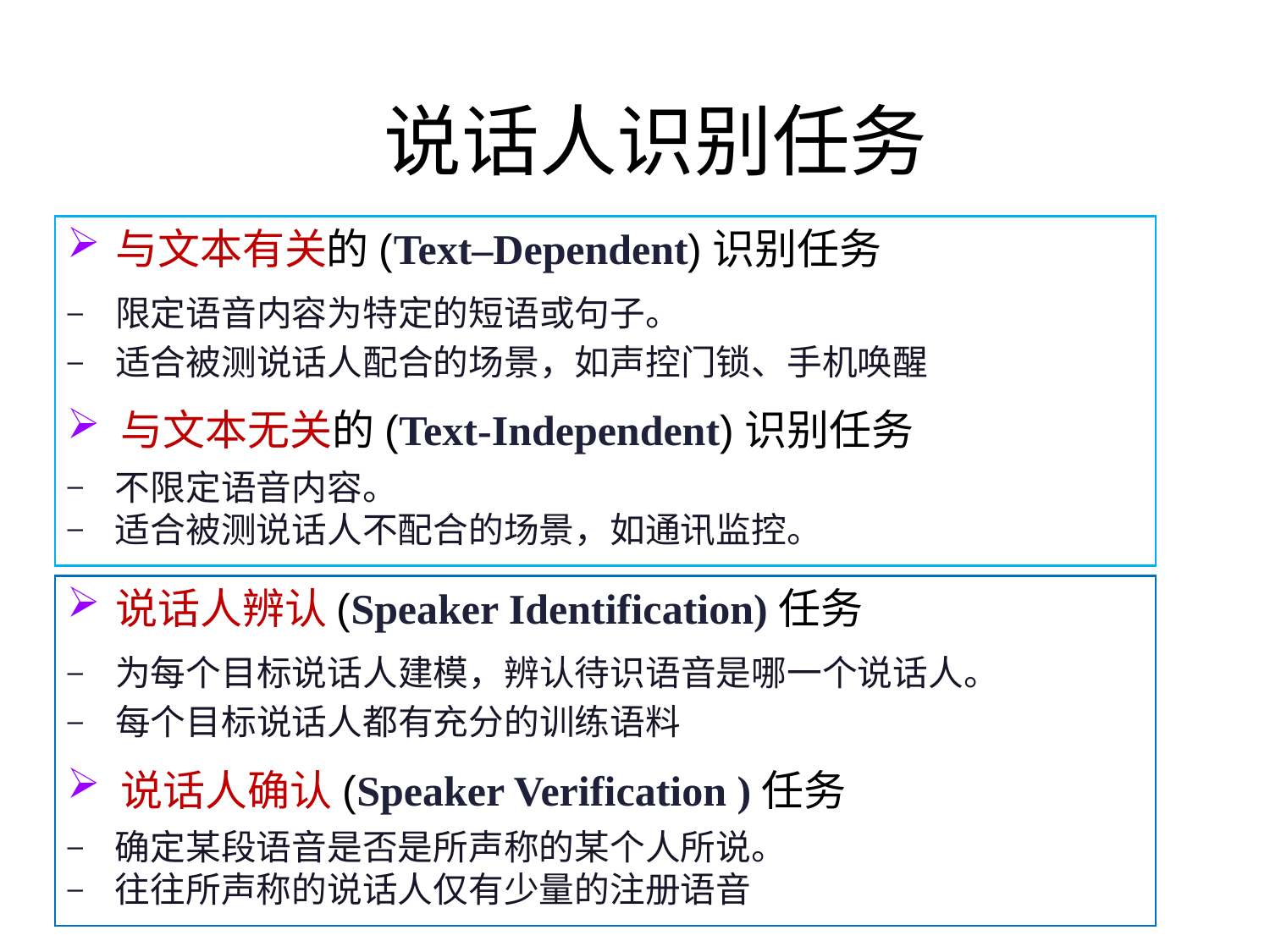

说话人识别任务
与文本有关的(Text–Dependent)识别任务
限定语音内容为特定的短语或句子。
适合被测说话人配合的场景，如声控门锁、手机唤醒
 与文本无关的(Text-Independent)识别任务
   不限定语音内容。
   适合被测说话人不配合的场景，如通讯监控。

说话人辨认(Speaker Identification)任务
为每个目标说话人建模，辨认待识语音是哪一个说话人。
每个目标说话人都有充分的训练语料
 说话人确认(Speaker Verification )任务
   确定某段语音是否是所声称的某个人所说。
   往往所声称的说话人仅有少量的注册语音